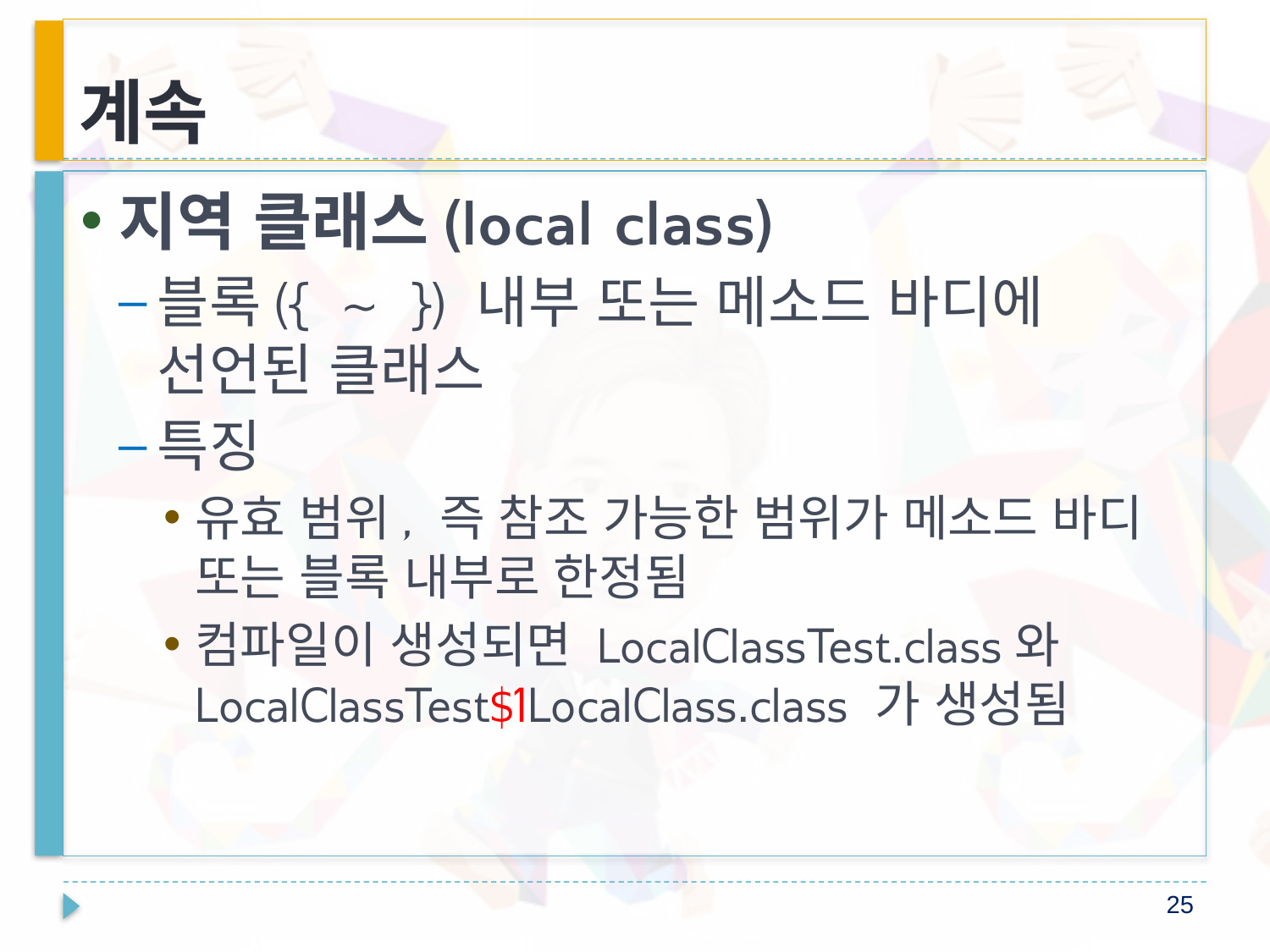

# 계속
지역 클래스(local class)
블록({  ~  }) 내부 또는 메소드 바디에 선언된 클래스
특징
유효 범위, 즉 참조 가능한 범위가 메소드 바디 또는 블록 내부로 한정됨
컴파일이 생성되면 LocalClassTest.class와
LocalClassTest$1LocalClass.class 가 생성됨
25